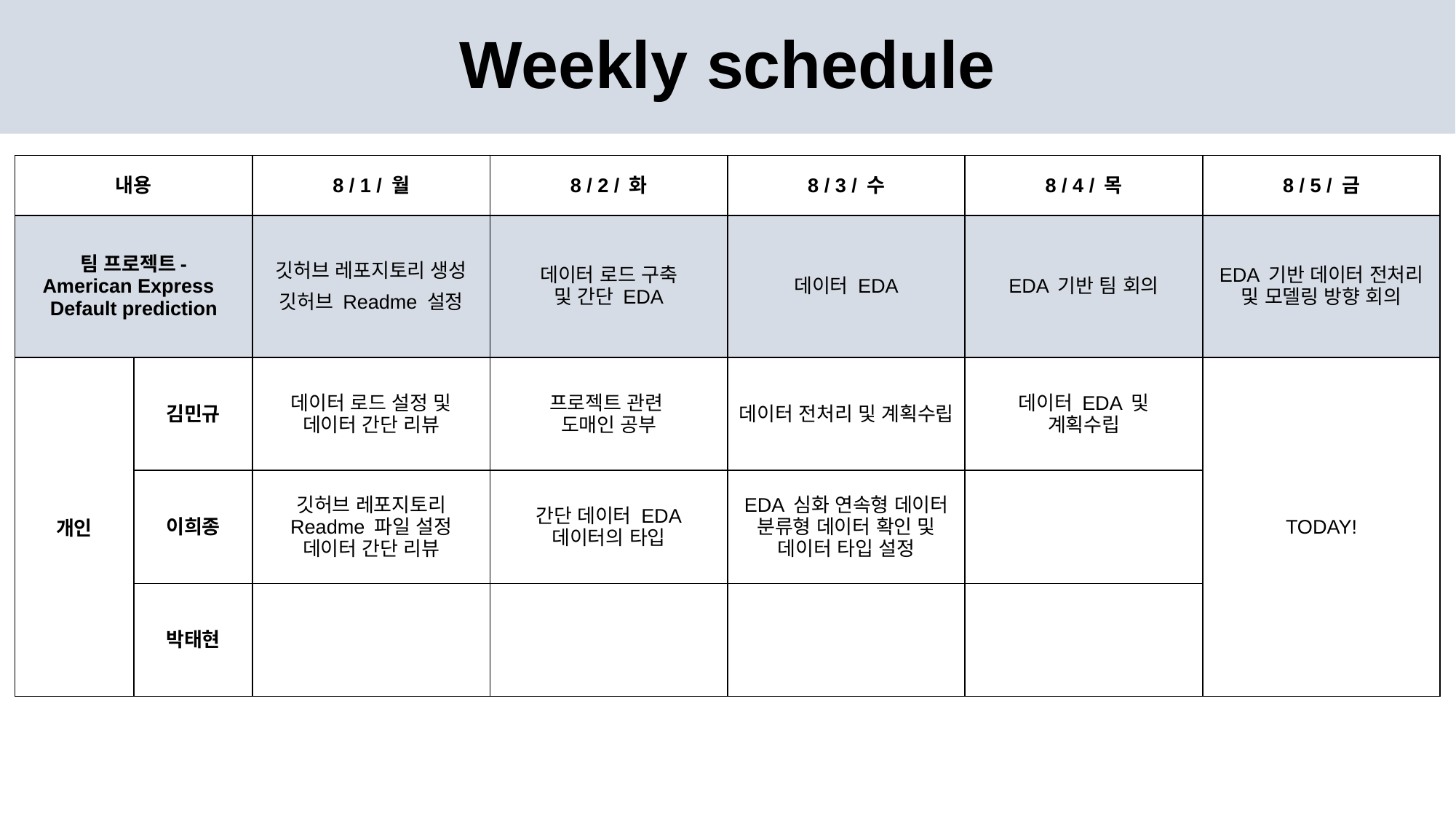

# Weekly schedule
| 내용 |  | 8 / 1 / 월 | 8 / 2 / 화 | 8 / 3 / 수 | 8 / 4 / 목 | 8 / 5 / 금 |
| --- | --- | --- | --- | --- | --- | --- |
| 팀 프로젝트- American Express Default prediction |  | 깃허브 레포지토리 생성 깃허브 Readme 설정 | 데이터 로드 구축 및 간단 EDA | 데이터 EDA | EDA 기반 팀 회의 | EDA 기반 데이터 전처리 및 모델링 방향 회의 |
| 개인 | 김민규 | 데이터 로드 설정 및 데이터 간단 리뷰 | 프로젝트 관련 도매인 공부 | 데이터 전처리 및 계획수립 | 데이터 EDA 및 계획수립 | TODAY! |
|  | 이희종 | 깃허브 레포지토리 Readme 파일 설정 데이터 간단 리뷰 | 간단 데이터 EDA 데이터의 타입 | EDA 심화 연속형 데이터 분류형 데이터 확인 및 데이터 타입 설정 |  |  |
|  | 박태현 |  |  |  |  |  |